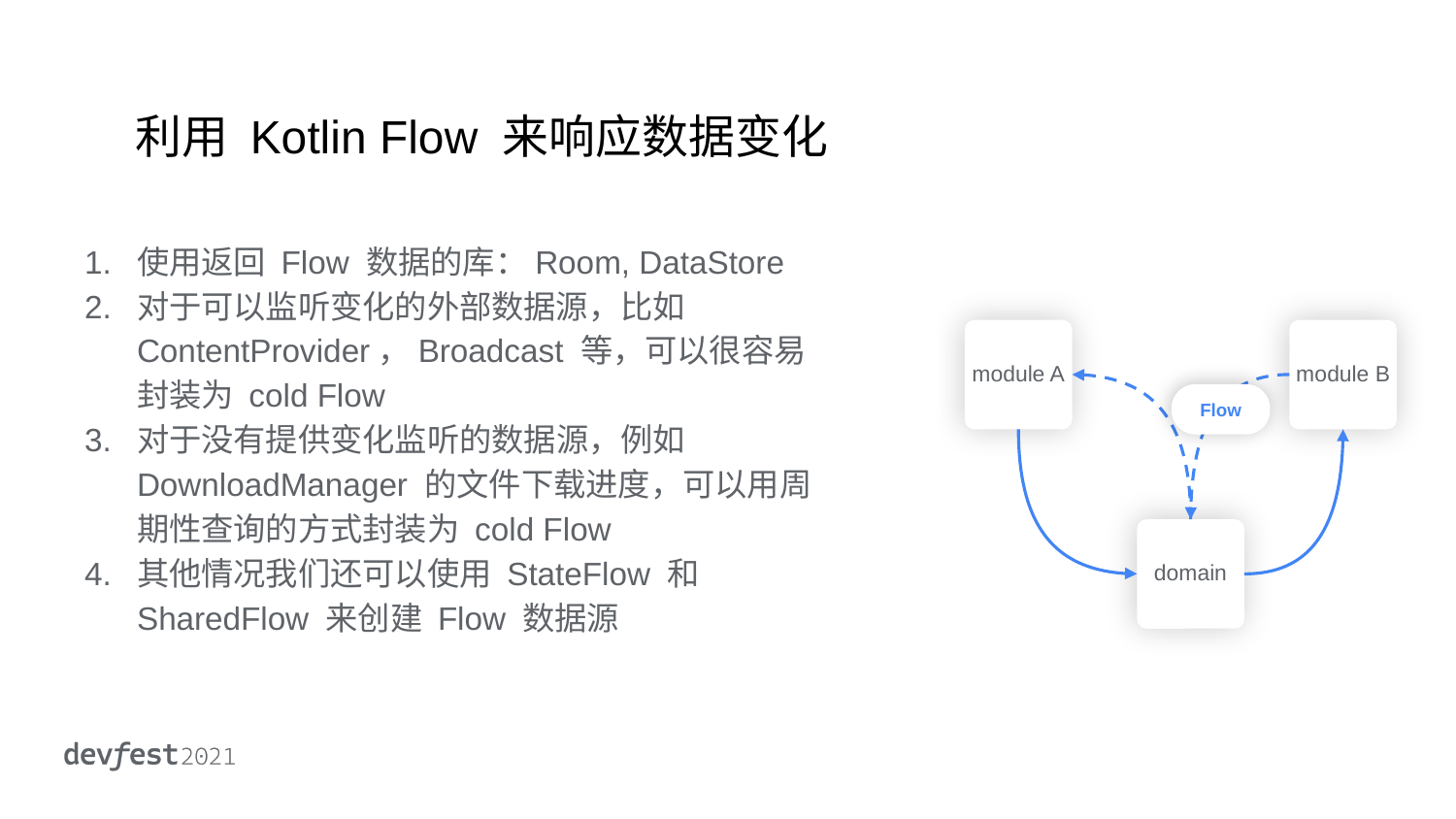

利用 Kotlin Flow 来响应数据变化
使用返回 Flow 数据的库：Room, DataStore
对于可以监听变化的外部数据源，比如 ContentProvider，Broadcast 等，可以很容易封装为 cold Flow
对于没有提供变化监听的数据源，例如 DownloadManager 的文件下载进度，可以用周期性查询的方式封装为 cold Flow
其他情况我们还可以使用 StateFlow 和 SharedFlow 来创建 Flow 数据源

module A
module B
Flow

domain